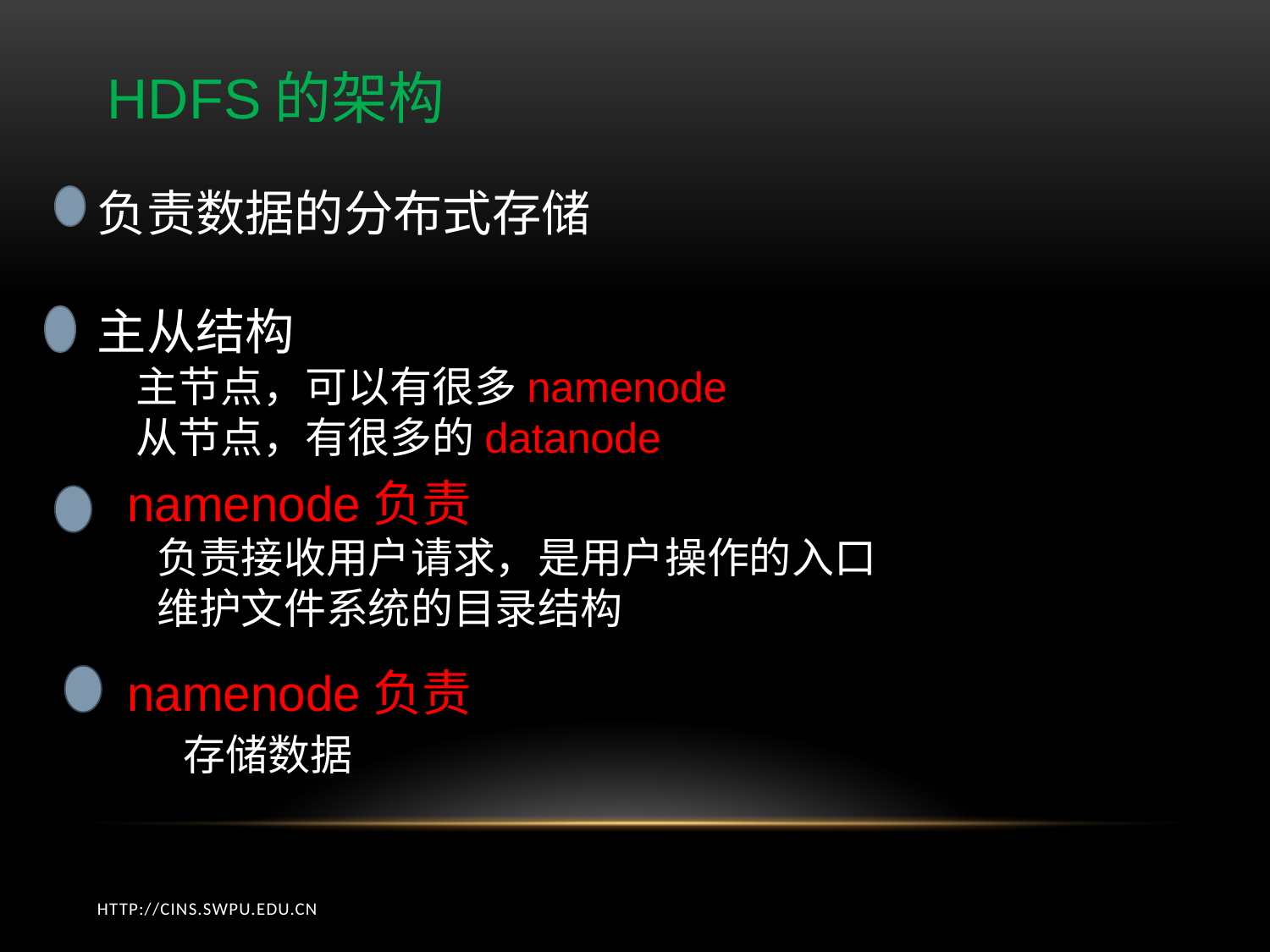

HDFS的架构
负责数据的分布式存储

主从结构
   主节点，可以有很多namenode
   从节点，有很多的datanode

namenode负责
  负责接收用户请求，是用户操作的入口
  维护文件系统的目录结构

namenode负责
    存储数据

http://cins.swpu.edu.cn
6